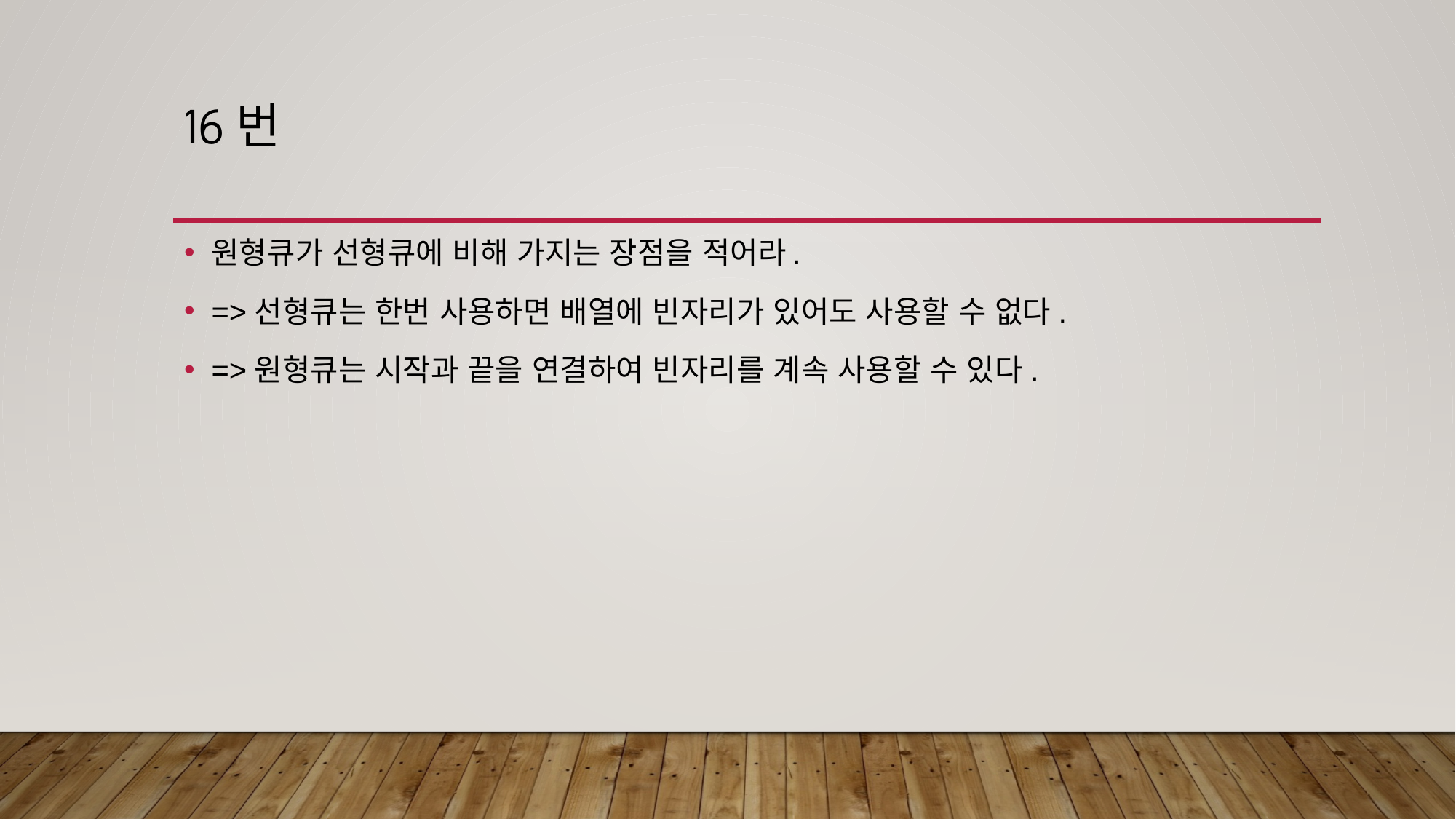

# 16번
원형큐가 선형큐에 비해 가지는 장점을 적어라.
=>선형큐는 한번 사용하면 배열에 빈자리가 있어도 사용할 수 없다.
=>원형큐는 시작과 끝을 연결하여 빈자리를 계속 사용할 수 있다.